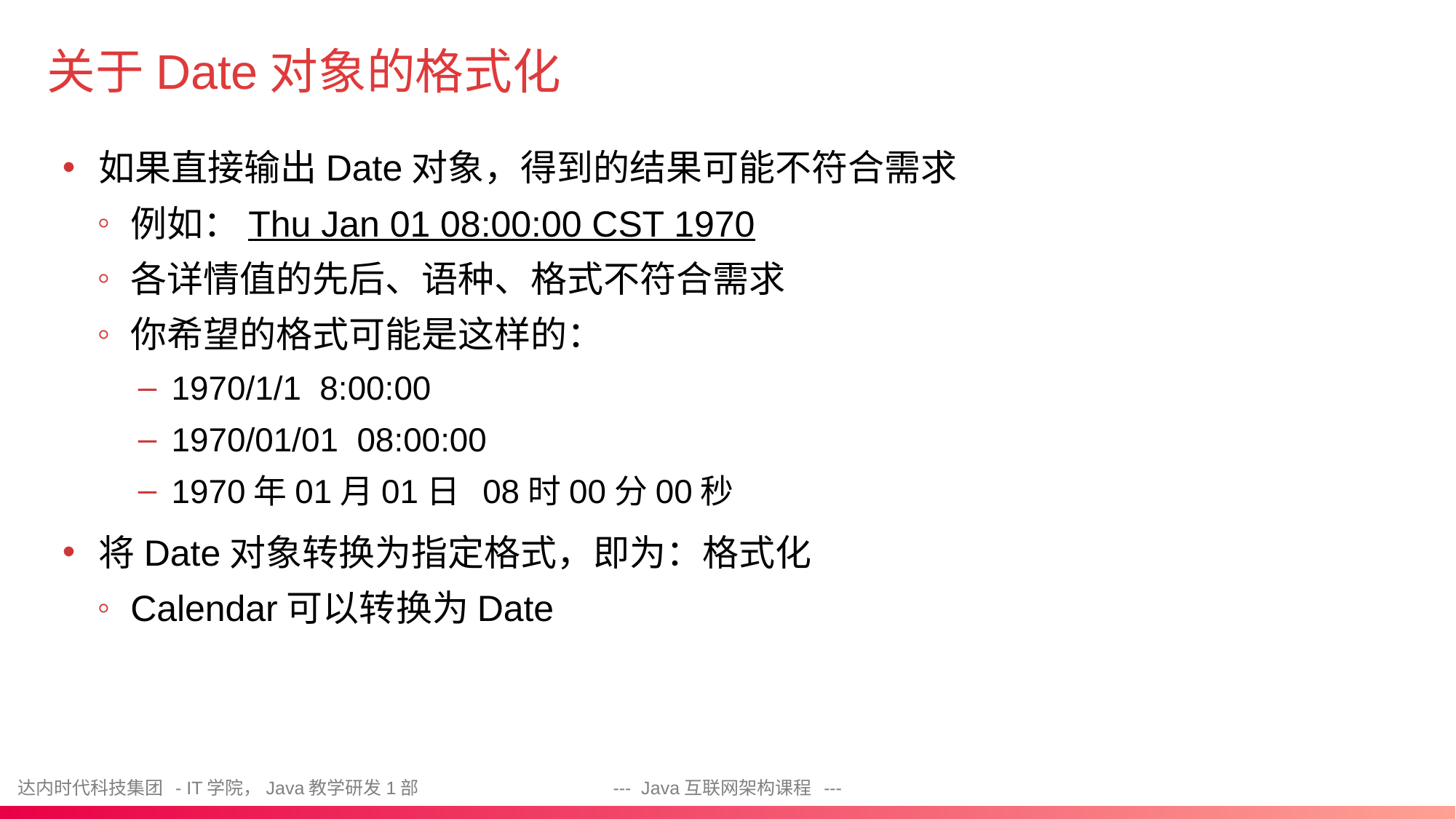

# 关于Date对象的格式化
如果直接输出Date对象，得到的结果可能不符合需求
例如：Thu Jan 01 08:00:00 CST 1970
各详情值的先后、语种、格式不符合需求
你希望的格式可能是这样的：
1970/1/1  8:00:00
1970/01/01  08:00:00
1970年01月01日  08时00分00秒
将Date对象转换为指定格式，即为：格式化
Calendar可以转换为Date